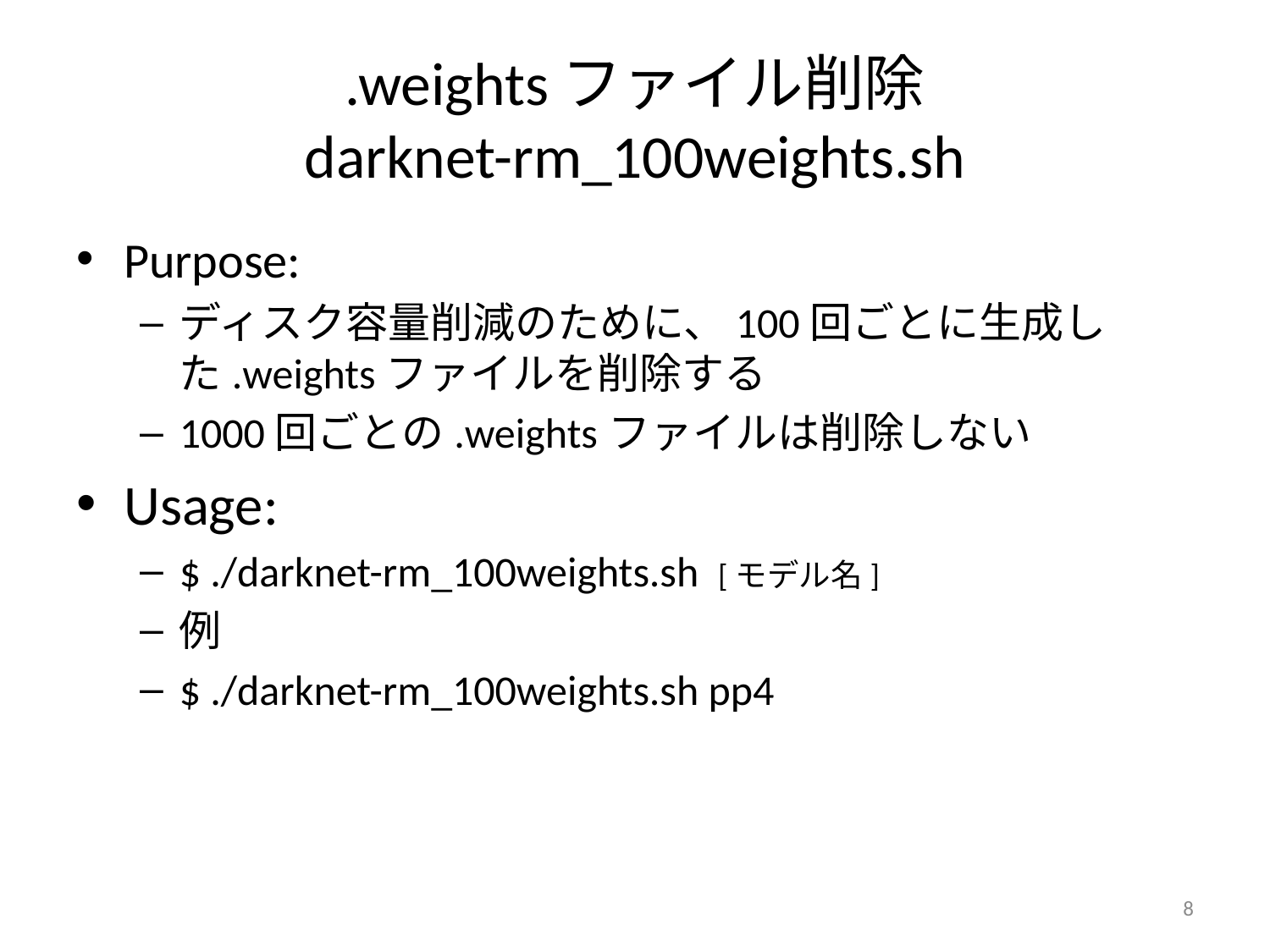

# .weightsファイル削除 darknet-rm_100weights.sh
Purpose:
ディスク容量削減のために、100回ごとに生成した.weightsファイルを削除する
1000回ごとの.weightsファイルは削除しない
Usage:
$ ./darknet-rm_100weights.sh  [モデル名]
例
$ ./darknet-rm_100weights.sh pp4

8